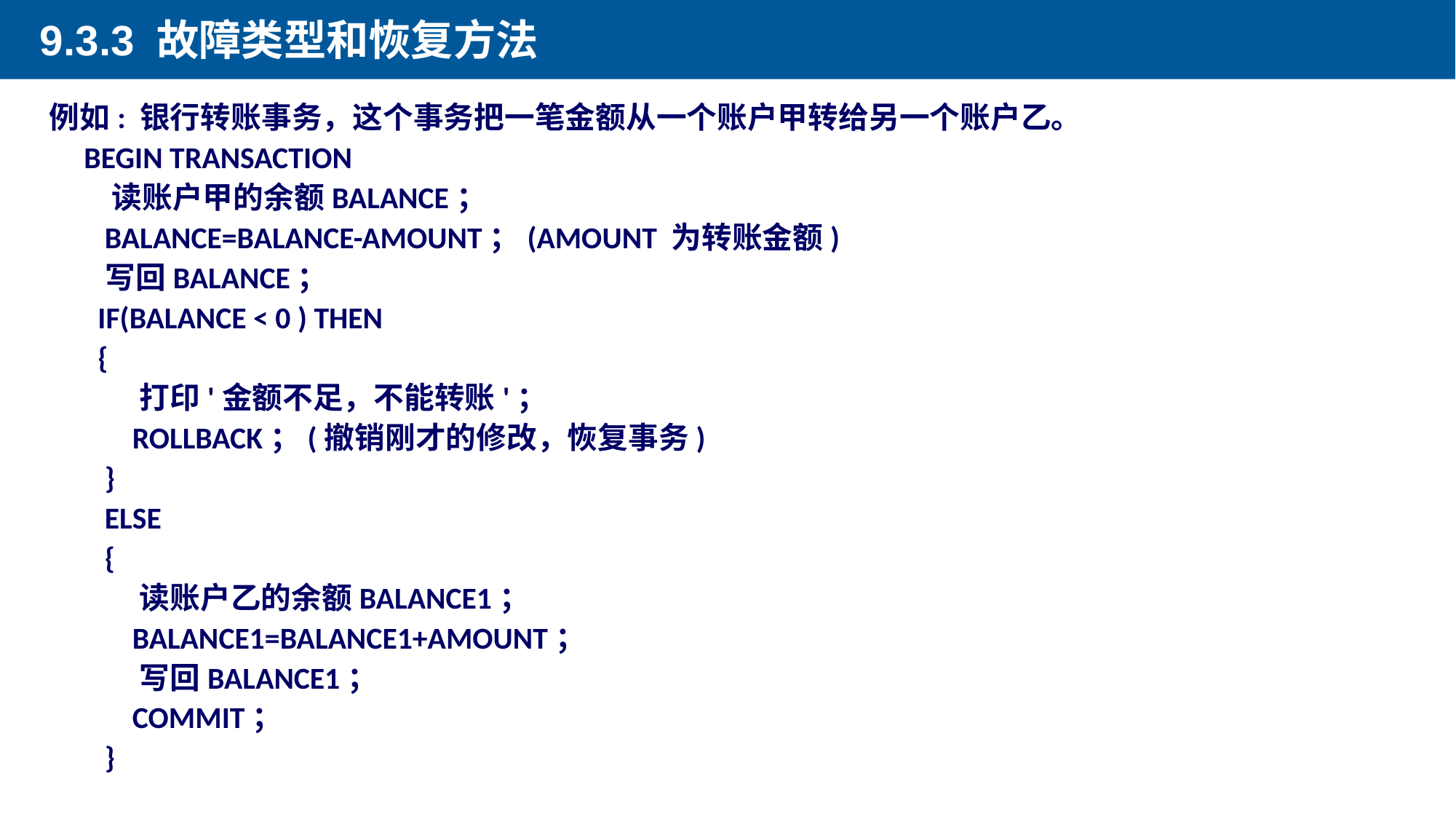

9.3.3 故障类型和恢复方法
例如: 银行转账事务，这个事务把一笔金额从一个账户甲转给另一个账户乙。
     BEGIN TRANSACTION
        读账户甲的余额BALANCE；
        BALANCE=BALANCE-AMOUNT；(AMOUNT 为转账金额)
       写回BALANCE；
       IF(BALANCE < 0 ) THEN
       {
            打印'金额不足，不能转账'；
            ROLLBACK；(撤销刚才的修改，恢复事务)
        }
        ELSE
        {
            读账户乙的余额BALANCE1；
            BALANCE1=BALANCE1+AMOUNT；
            写回BALANCE1；
            COMMIT；
        }